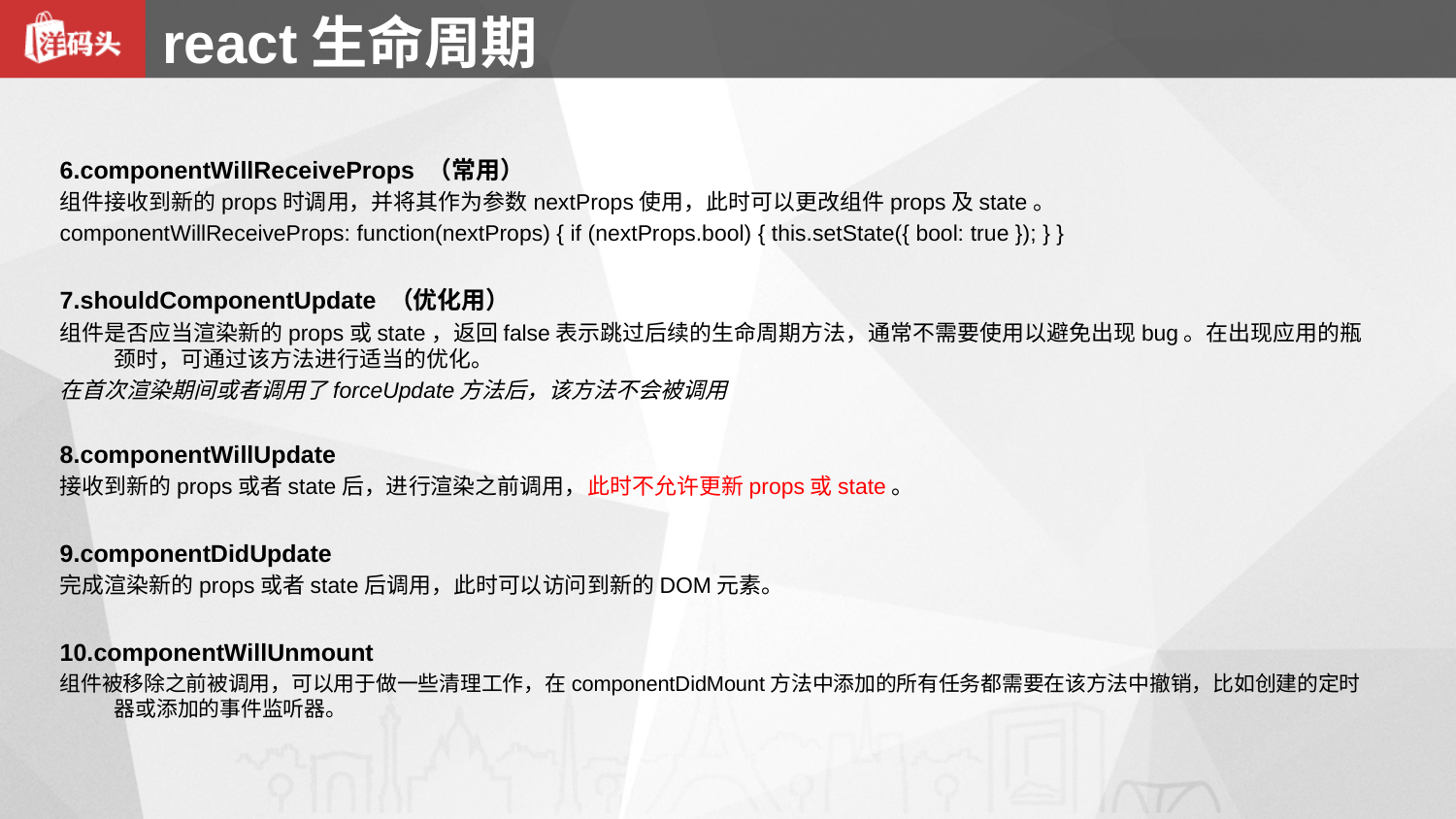

# react生命周期

6.componentWillReceiveProps （常用）
组件接收到新的props时调用，并将其作为参数nextProps使用，此时可以更改组件props及state。
componentWillReceiveProps: function(nextProps) { if (nextProps.bool) { this.setState({ bool: true }); } }

7.shouldComponentUpdate （优化用）
组件是否应当渲染新的props或state，返回false表示跳过后续的生命周期方法，通常不需要使用以避免出现bug。在出现应用的瓶颈时，可通过该方法进行适当的优化。
在首次渲染期间或者调用了forceUpdate方法后，该方法不会被调用

8.componentWillUpdate
接收到新的props或者state后，进行渲染之前调用，此时不允许更新props或state。

9.componentDidUpdate
完成渲染新的props或者state后调用，此时可以访问到新的DOM元素。

10.componentWillUnmount
组件被移除之前被调用，可以用于做一些清理工作，在componentDidMount方法中添加的所有任务都需要在该方法中撤销，比如创建的定时器或添加的事件监听器。